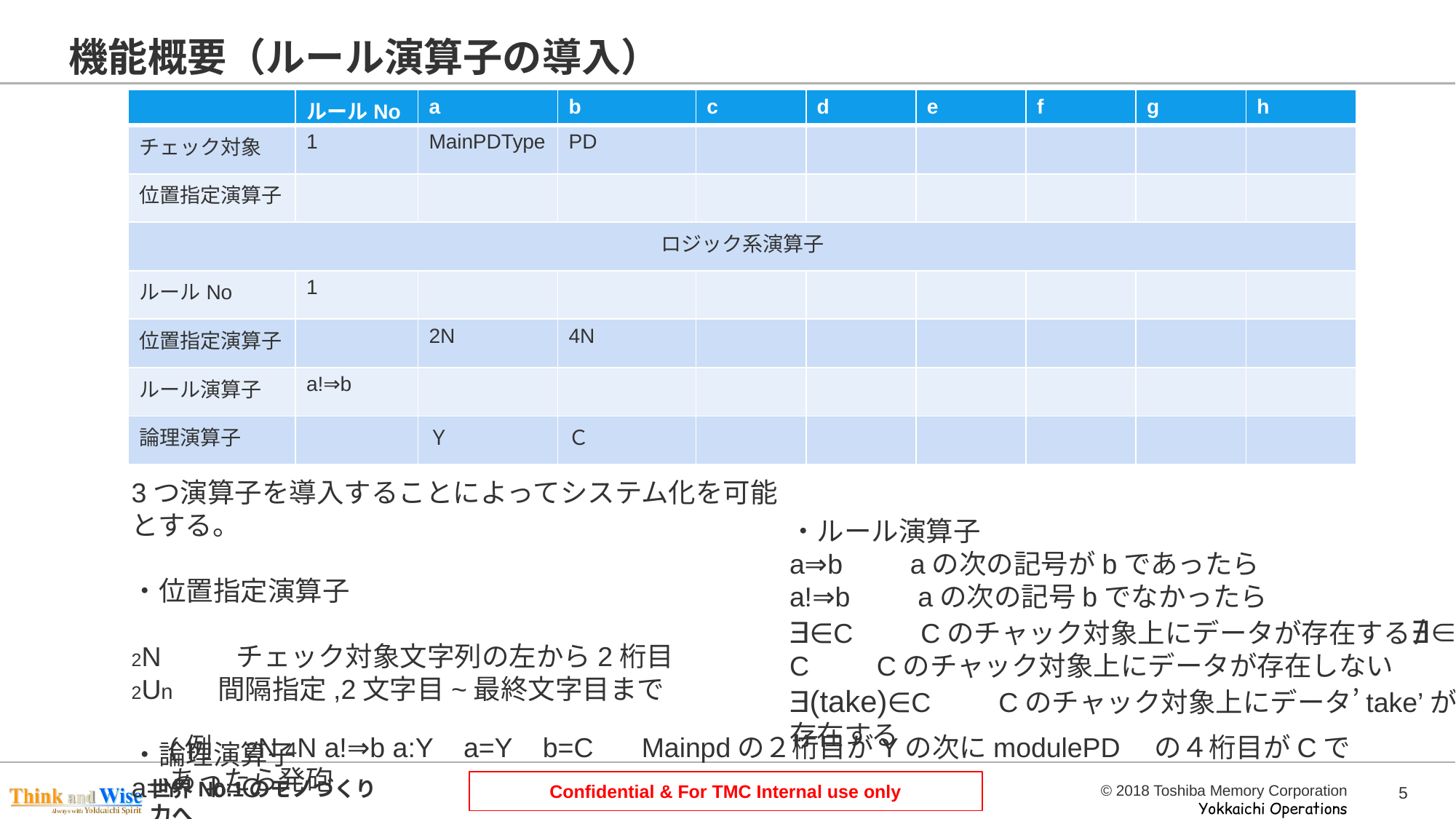

# 機能概要（ルール演算子の導入）
※調査用メモ
既存システムのプロパティ値
|  | ルールNo | a | b | c | d | e | f | g | h |
| --- | --- | --- | --- | --- | --- | --- | --- | --- | --- |
| チェック対象 | 1 | MainPDType | PD |  |  |  |  |  |  |
| 位置指定演算子 |  |  |  |  |  |  |  |  |  |
| ロジック系演算子 |  |  |  |  |  |  |  |  |  |
| ルールNo | 1 |  |  |  |  |  |  |  |  |
| 位置指定演算子 |  | 2N | 4N |  |  |  |  |  |  |
| ルール演算子 | a!⇒b |  |  |  |  |  |  |  |  |
| 論理演算子 |  | Ｙ | Ｃ |  |  |  |  |  |  |
SC_MainPDPurpose
3つ演算子を導入することによってシステム化を可能とする。

・位置指定演算子
2N         チェック対象文字列の左から2桁目
2Un     間隔指定,2文字目~最終文字目まで

・論理演算子
a=Y    b=C

・ルール演算子
a⇒b　　aの次の記号がbであったら
a!⇒b　　aの次の記号bでなかったら
Ǝ∈C　　Cのチャック対象上にデータが存在する∄∈C　　Cのチャック対象上にデータが存在しない
Ǝ(take)∈C　　Cのチャック対象上にデータ’take’が存在する
(例　2N 4N a!⇒b a:Y    a=Y    b=C 　Mainpdの２桁目がYの次にmodulePD　の４桁目がCであったら発砲

5